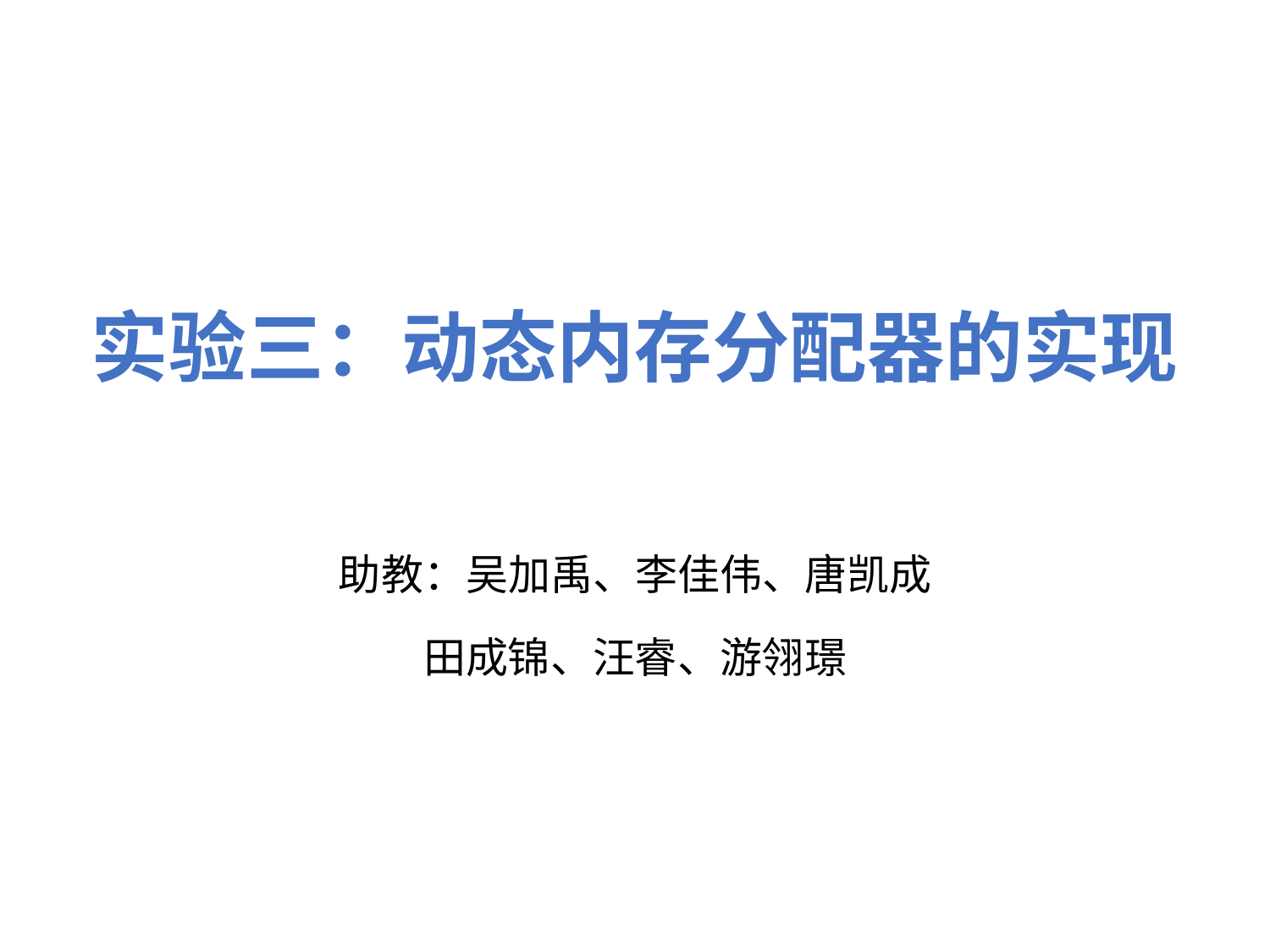

# 实验三：动态内存分配器的实现
助教：吴加禹、李佳伟、唐凯成
田成锦、汪睿、游翎璟